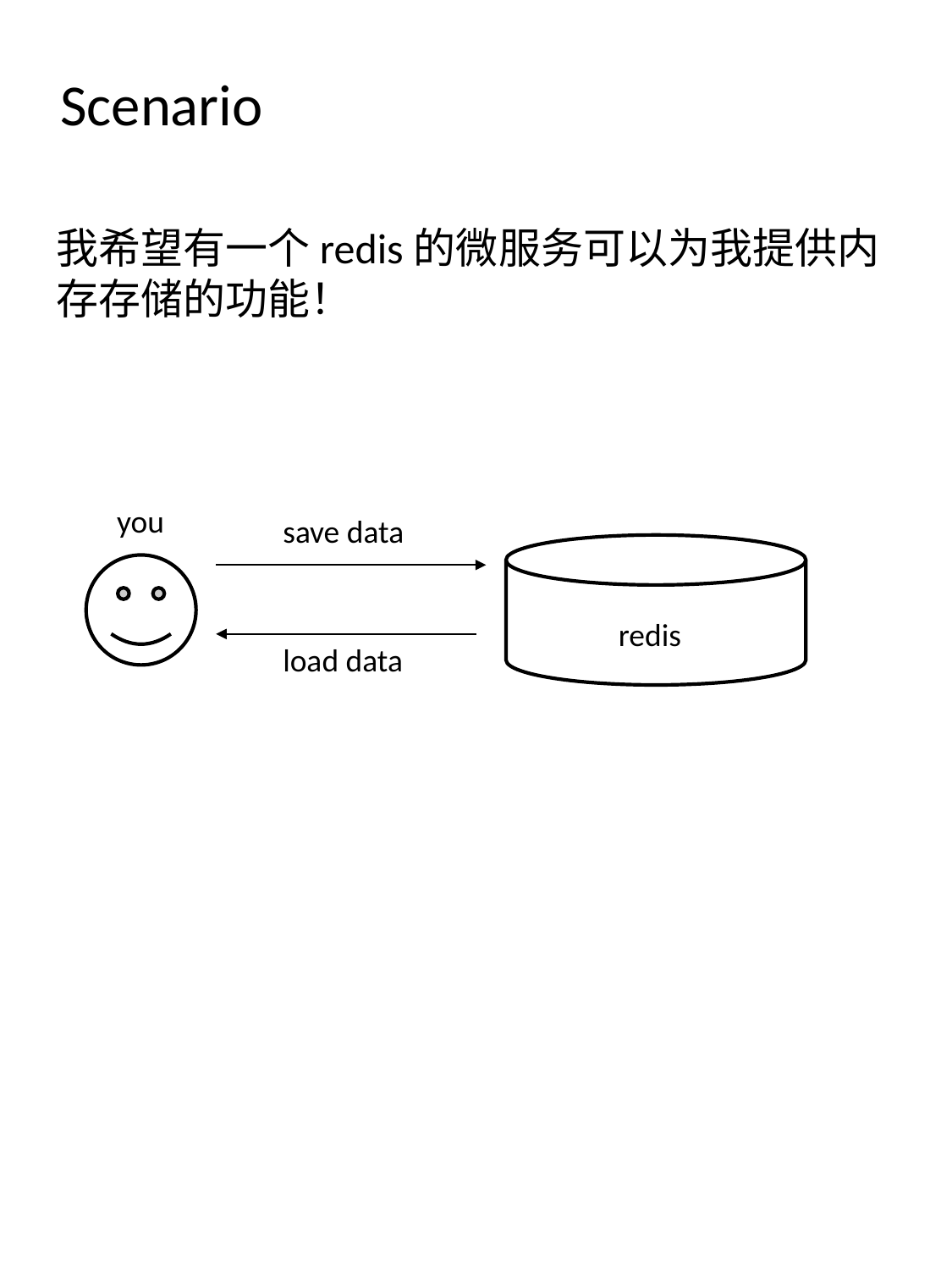

# Scenario
我希望有一个redis的微服务可以为我提供内存存储的功能！
you
save data

redis
load data